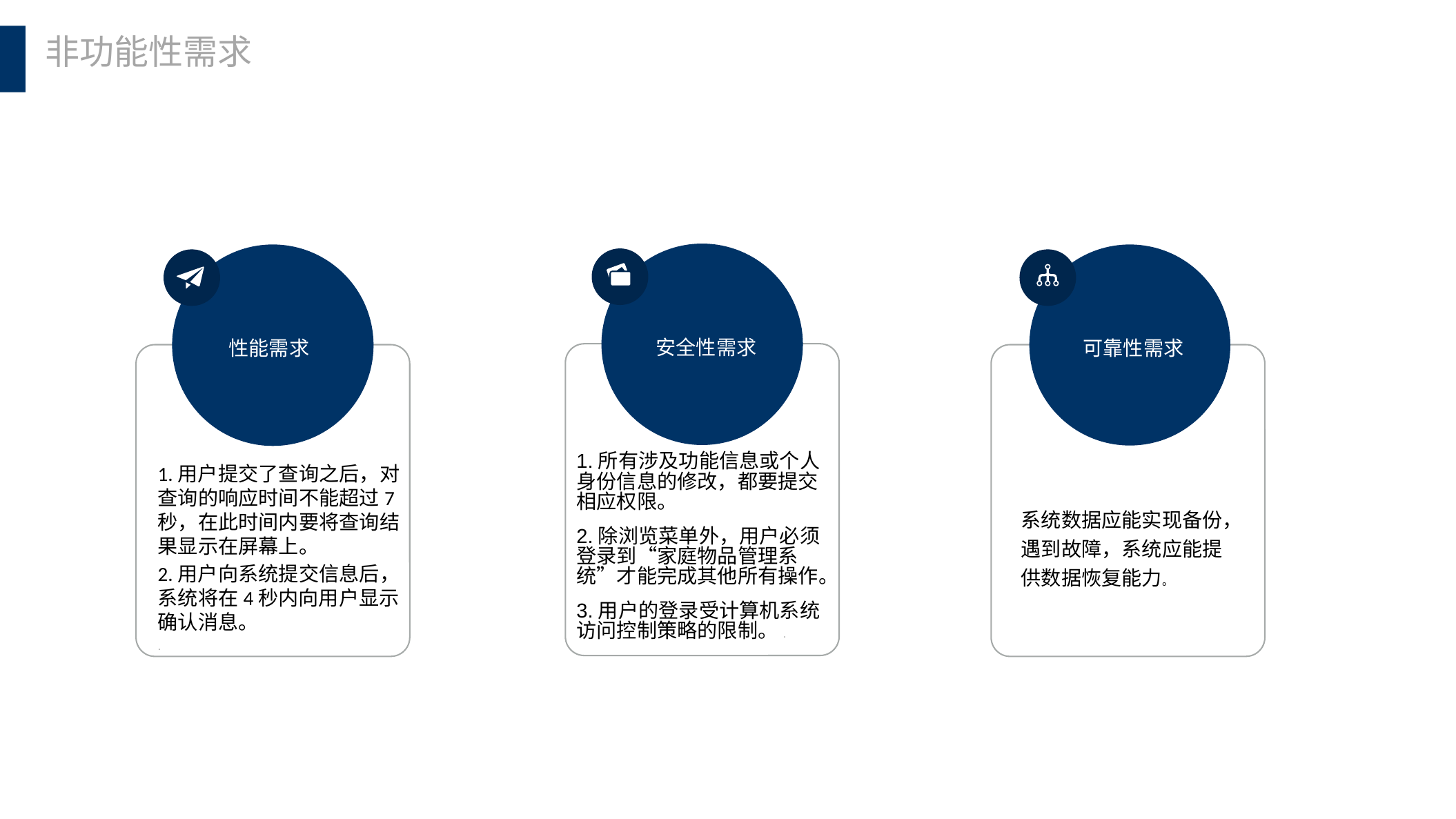

非功能性需求

安全性需求
可靠性需求
性能需求

1.所有涉及功能信息或个人身份信息的修改，都要提交相应权限。
2.除浏览菜单外，用户必须登录到“家庭物品管理系统”才能完成其他所有操作。
3.用户的登录受计算机系统访问控制策略的限制。.
1.用户提交了查询之后，对查询的响应时间不能超过7秒，在此时间内要将查询结果显示在屏幕上。
2.用户向系统提交信息后，系统将在4秒内向用户显示确认消息。
.
系统数据应能实现备份，遇到故障，系统应能提供数据恢复能力。